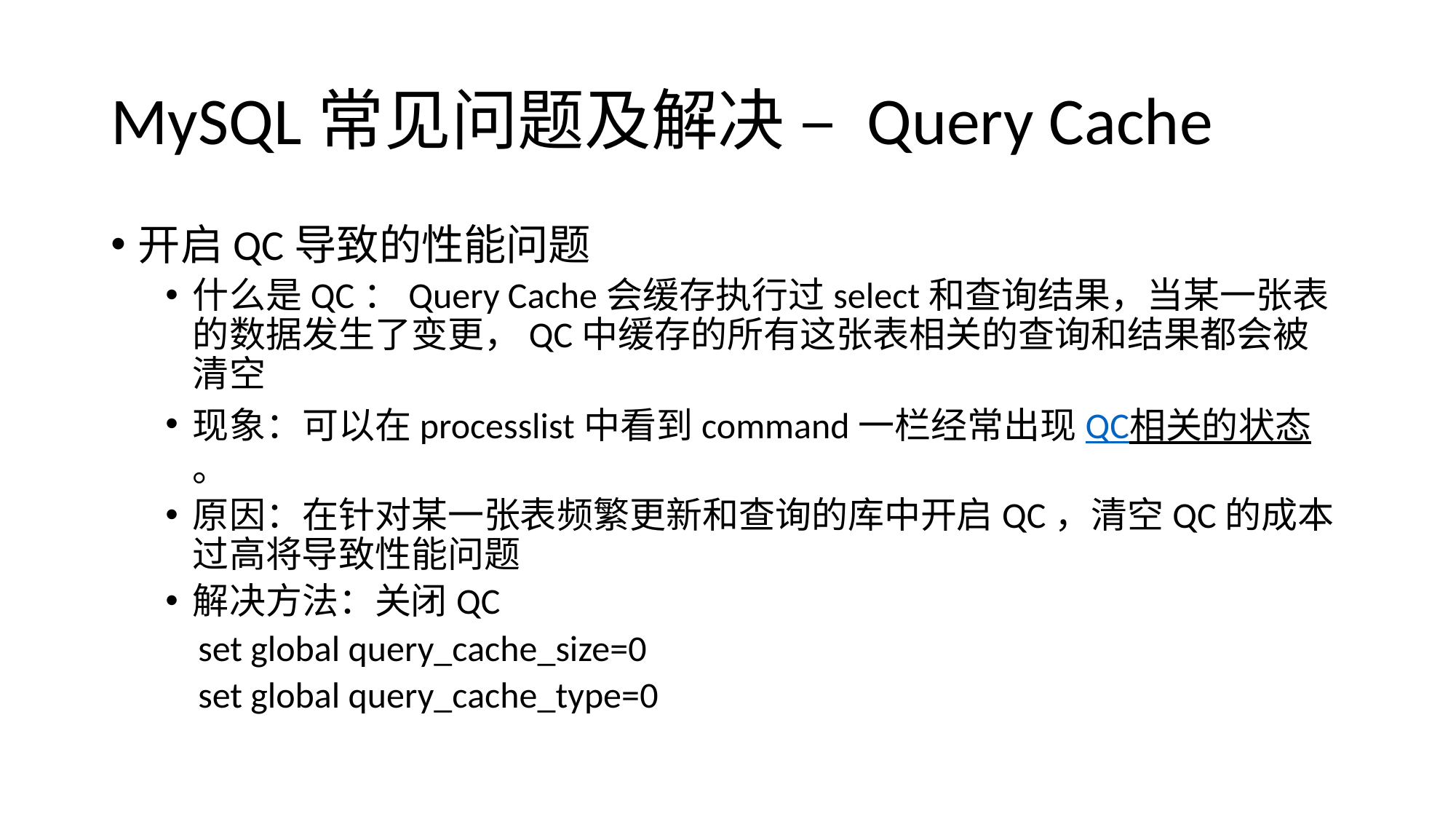

# MySQL常见问题及解决 – Query Cache
开启QC导致的性能问题
什么是QC：Query Cache会缓存执行过select和查询结果，当某一张表的数据发生了变更，QC中缓存的所有这张表相关的查询和结果都会被清空
现象：可以在processlist中看到command一栏经常出现QC相关的状态。
原因：在针对某一张表频繁更新和查询的库中开启QC，清空QC的成本过高将导致性能问题
解决方法：关闭QC
    set global query_cache_size=0
    set global query_cache_type=0